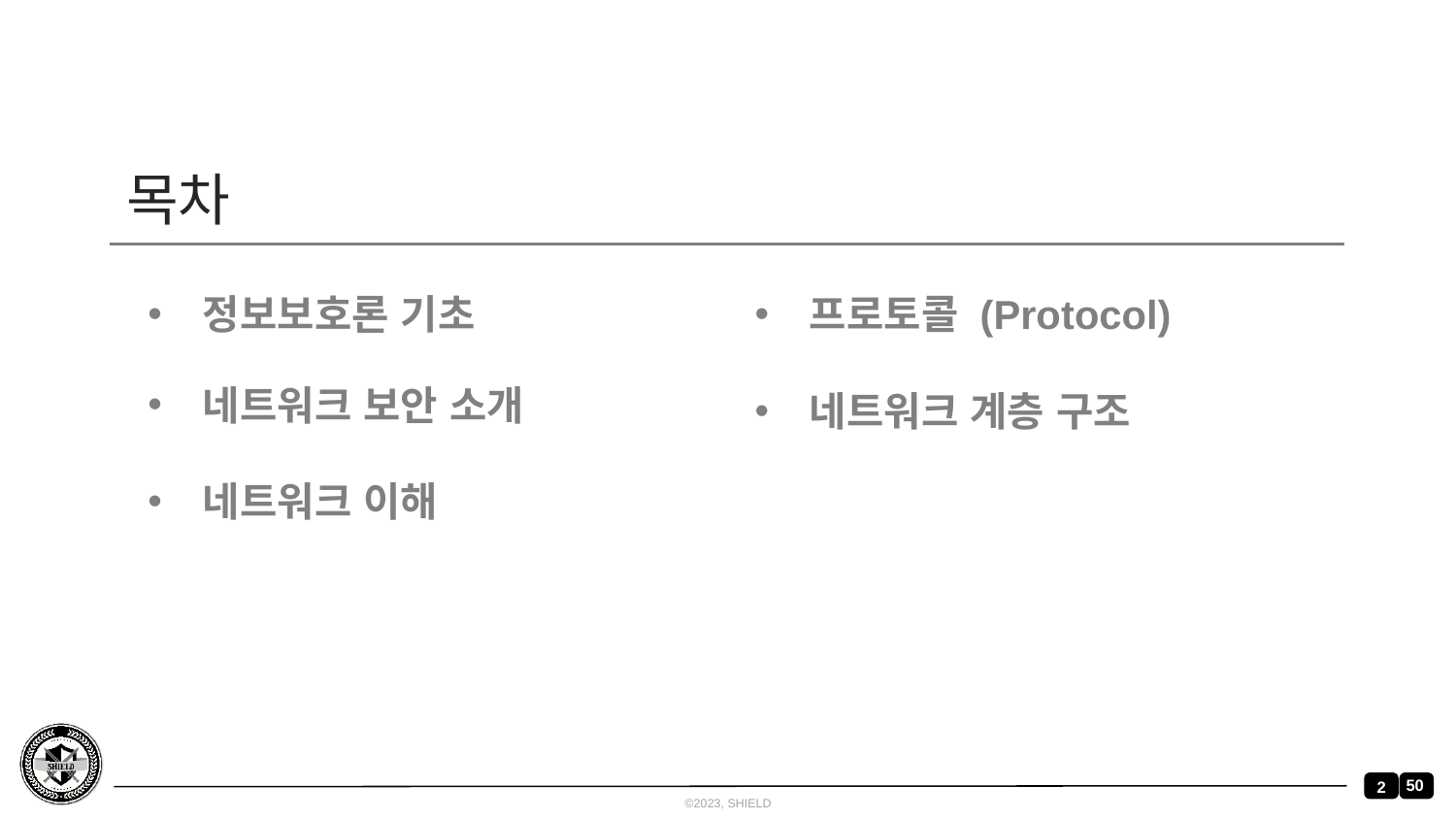

# 목차
정보보호론 기초
프로토콜 (Protocol)
네트워크 보안 소개
네트워크 계층 구조
네트워크 이해